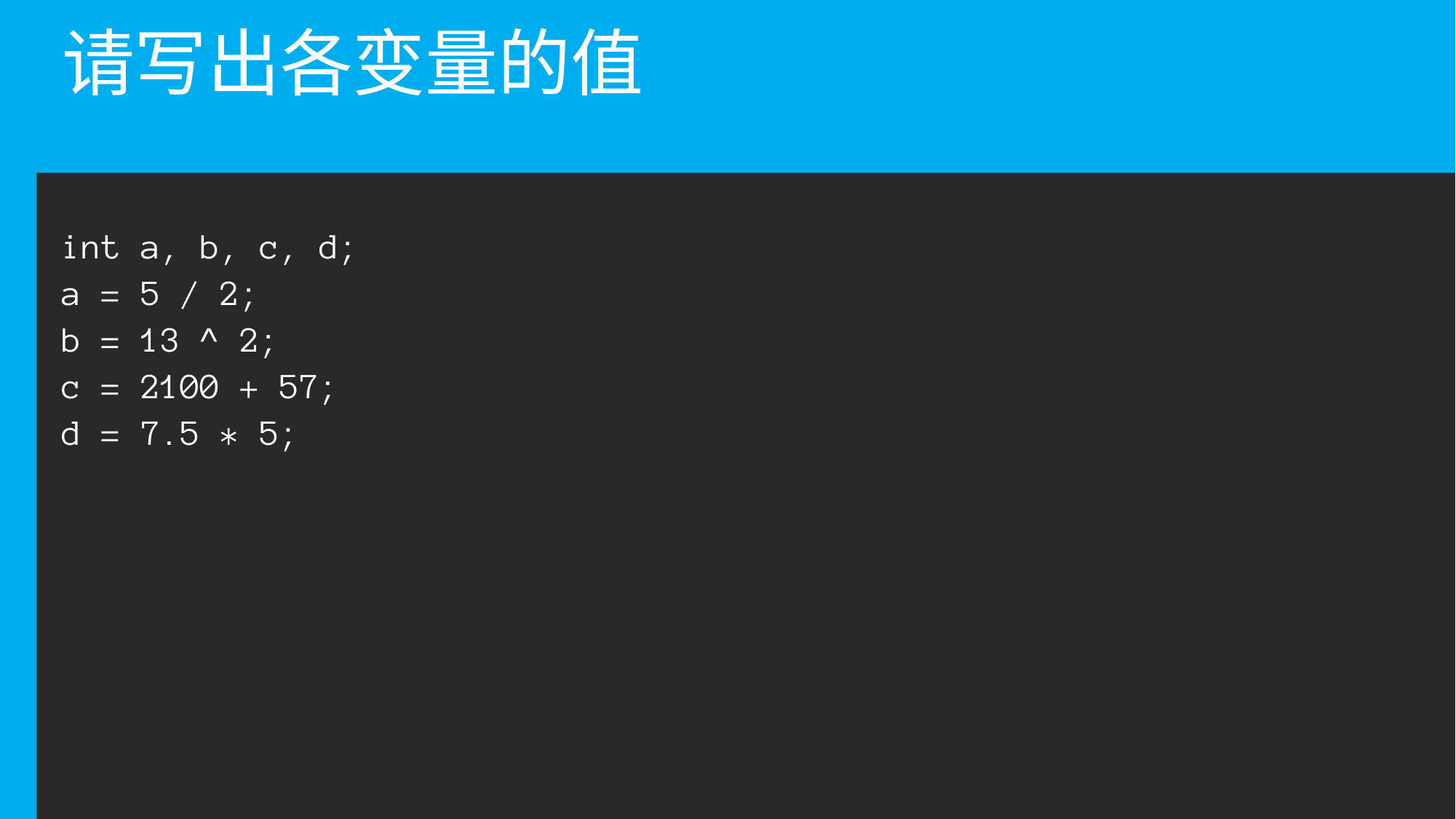

# 请写出各变量的值
int a, b, c, d;
a = 5 / 2;
b = 13 ^ 2;
c = 2100 + 57;
d = 7.5 * 5;